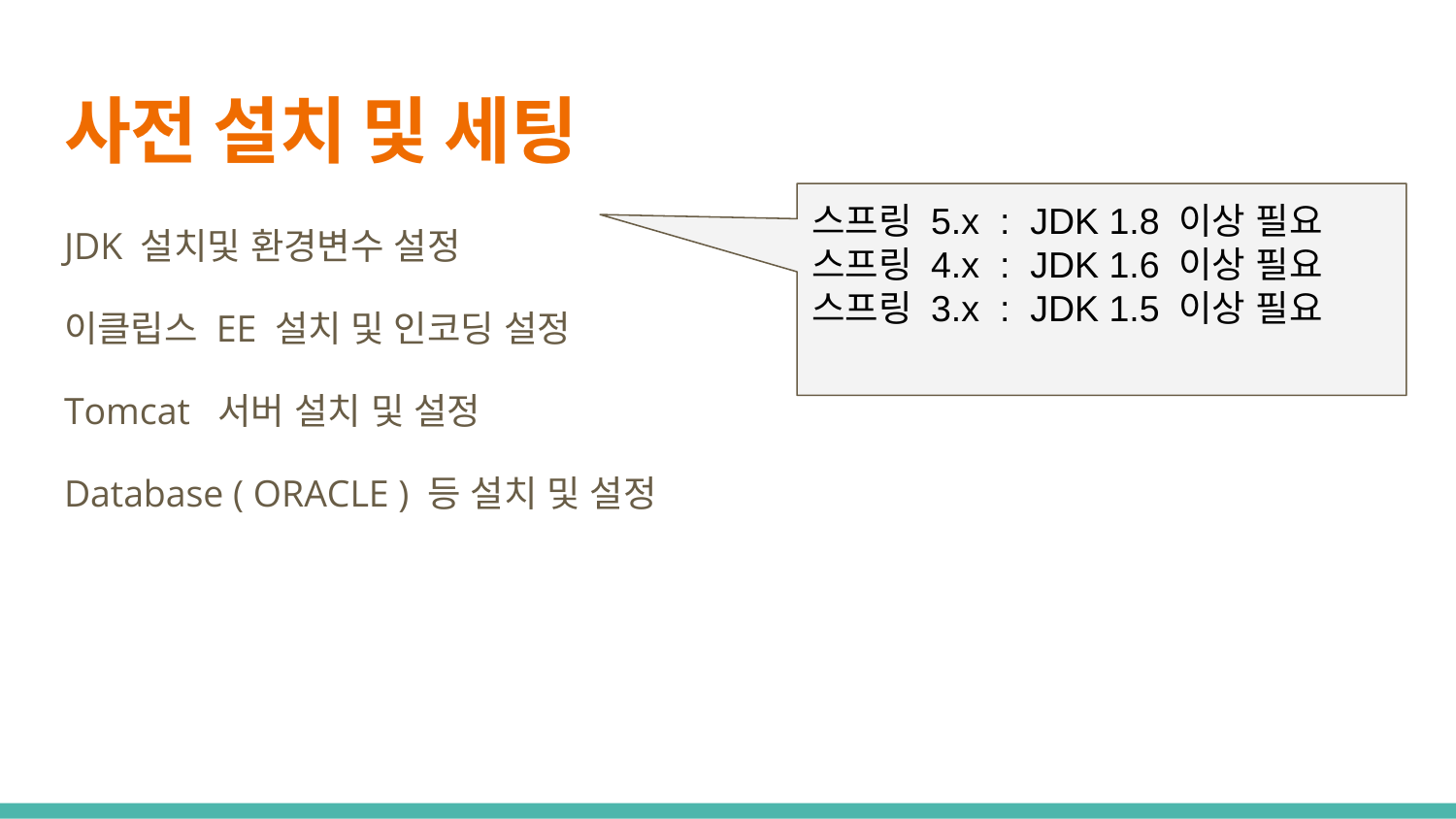

# 사전 설치 및 세팅
스프링 5.x  :  JDK 1.8 이상 필요
스프링 4.x  :  JDK 1.6 이상 필요
스프링 3.x  :  JDK 1.5 이상 필요
JDK 설치및 환경변수 설정
이클립스 EE 설치 및 인코딩 설정
Tomcat  서버 설치 및 설정
Database ( ORACLE ) 등 설치 및 설정